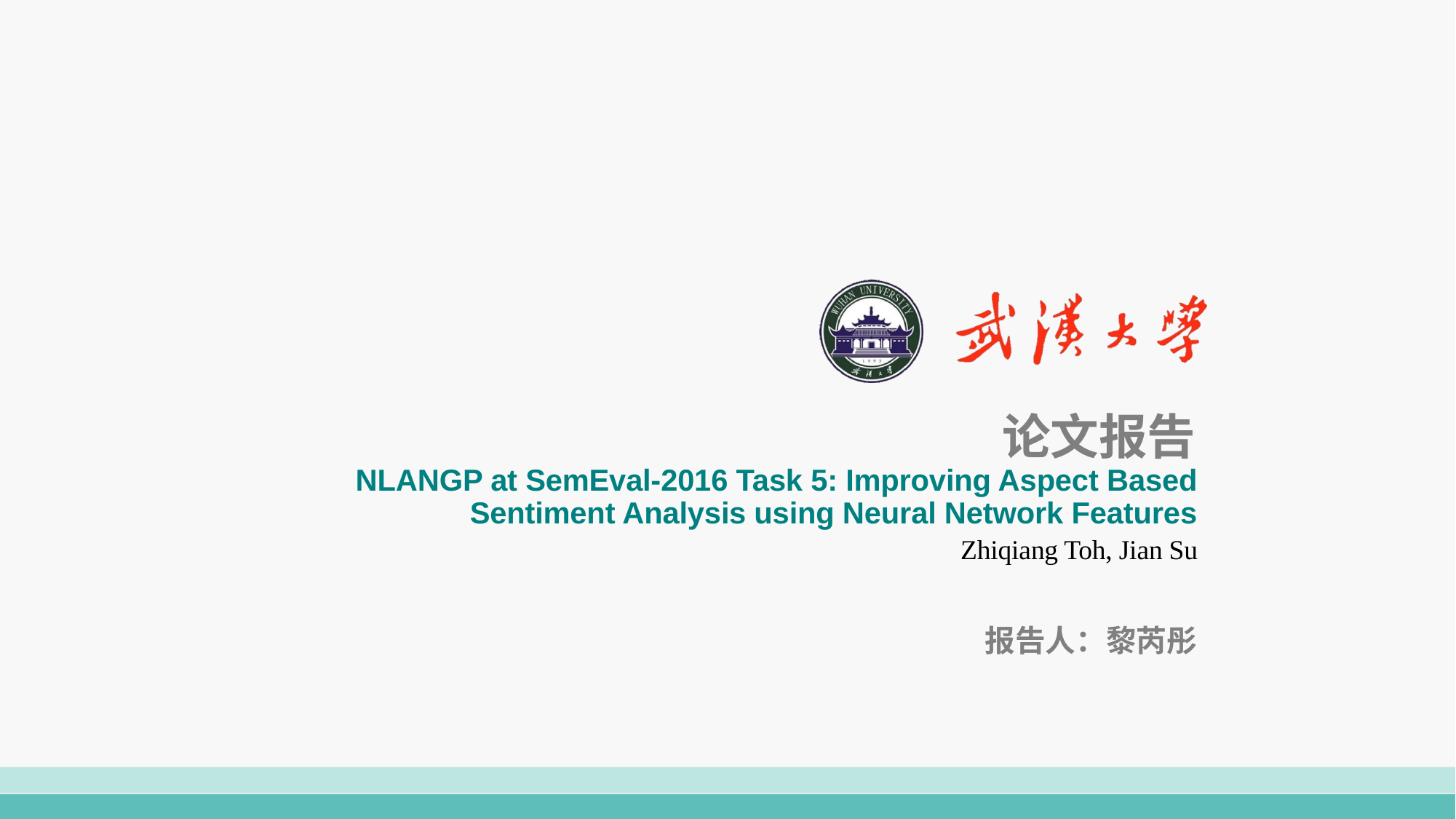

# 论文报告
NLANGP at SemEval-2016 Task 5: Improving Aspect Based Sentiment Analysis using Neural Network Features

Zhiqiang Toh, Jian Su
报告人：黎芮彤